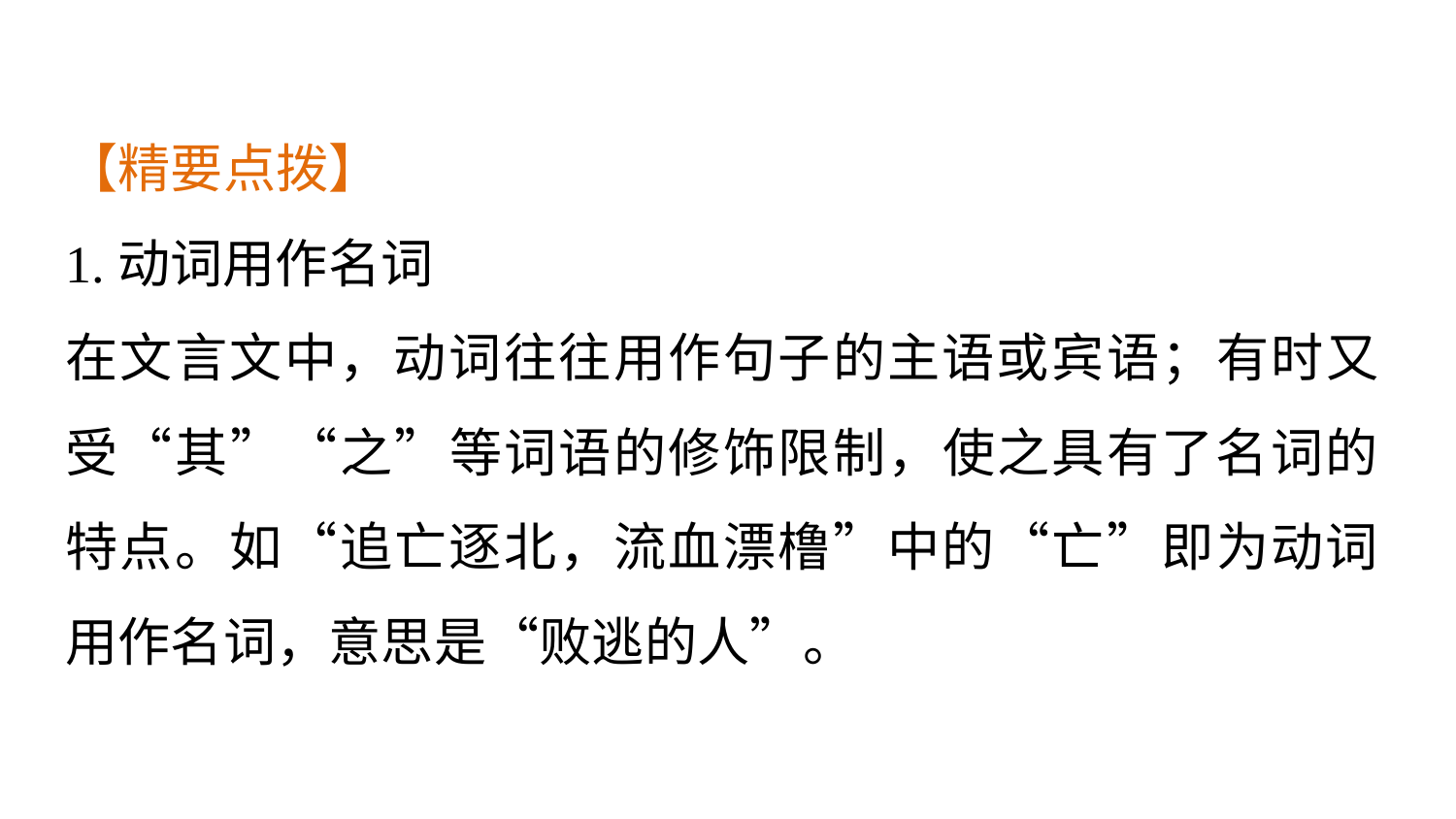

【精要点拨】
1.动词用作名词
在文言文中，动词往往用作句子的主语或宾语；有时又受“其”“之”等词语的修饰限制，使之具有了名词的特点。如“追亡逐北，流血漂橹”中的“亡”即为动词用作名词，意思是“败逃的人”。